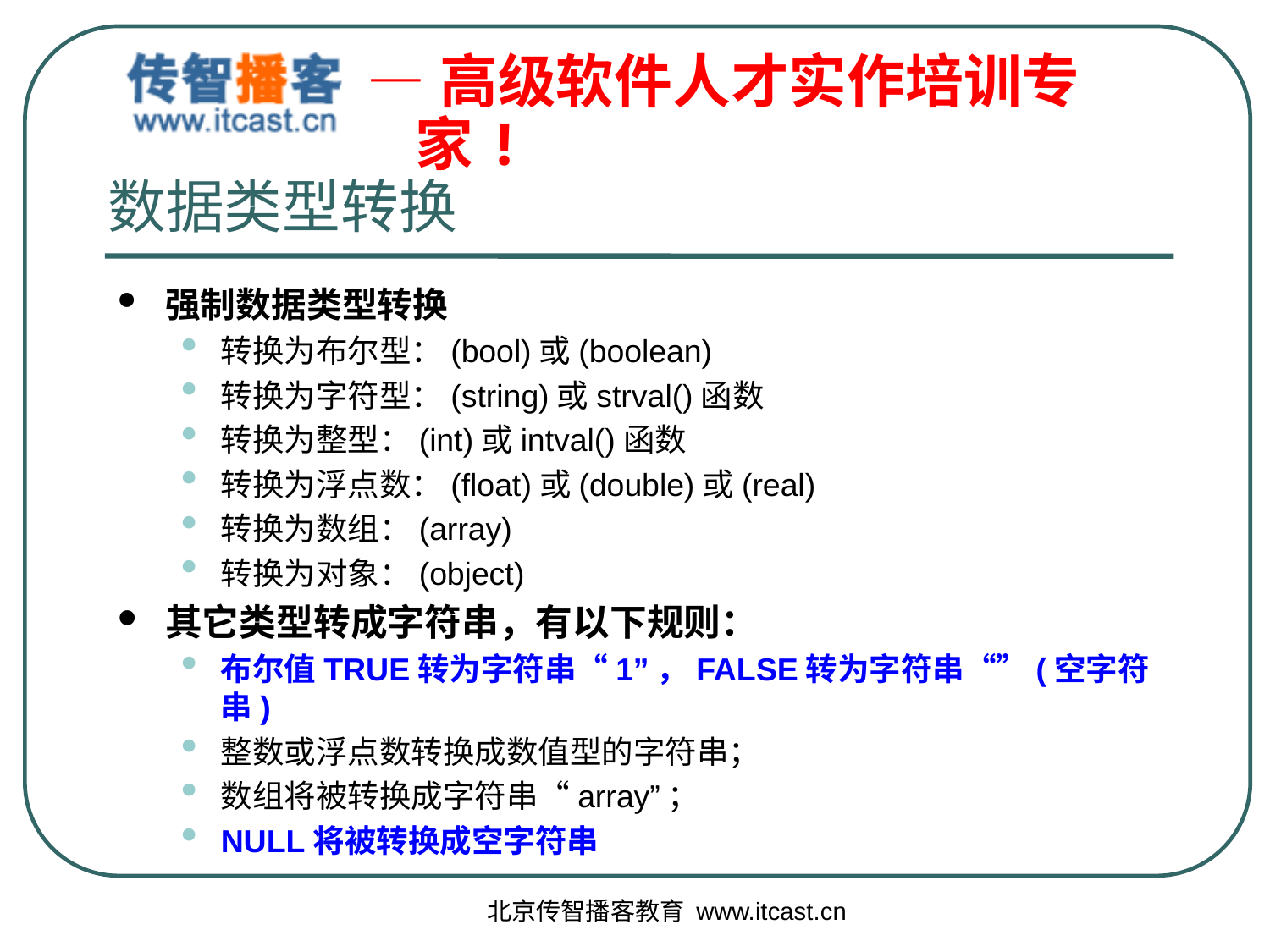

# 数据类型转换
强制数据类型转换
转换为布尔型：(bool)或(boolean)
转换为字符型：(string)或strval()函数
转换为整型：(int)或intval()函数
转换为浮点数：(float)或(double)或(real)
转换为数组：(array)
转换为对象：(object)
其它类型转成字符串，有以下规则：
布尔值TRUE转为字符串“1”，FALSE转为字符串“”(空字符串)
整数或浮点数转换成数值型的字符串；
数组将被转换成字符串“array”；
NULL将被转换成空字符串